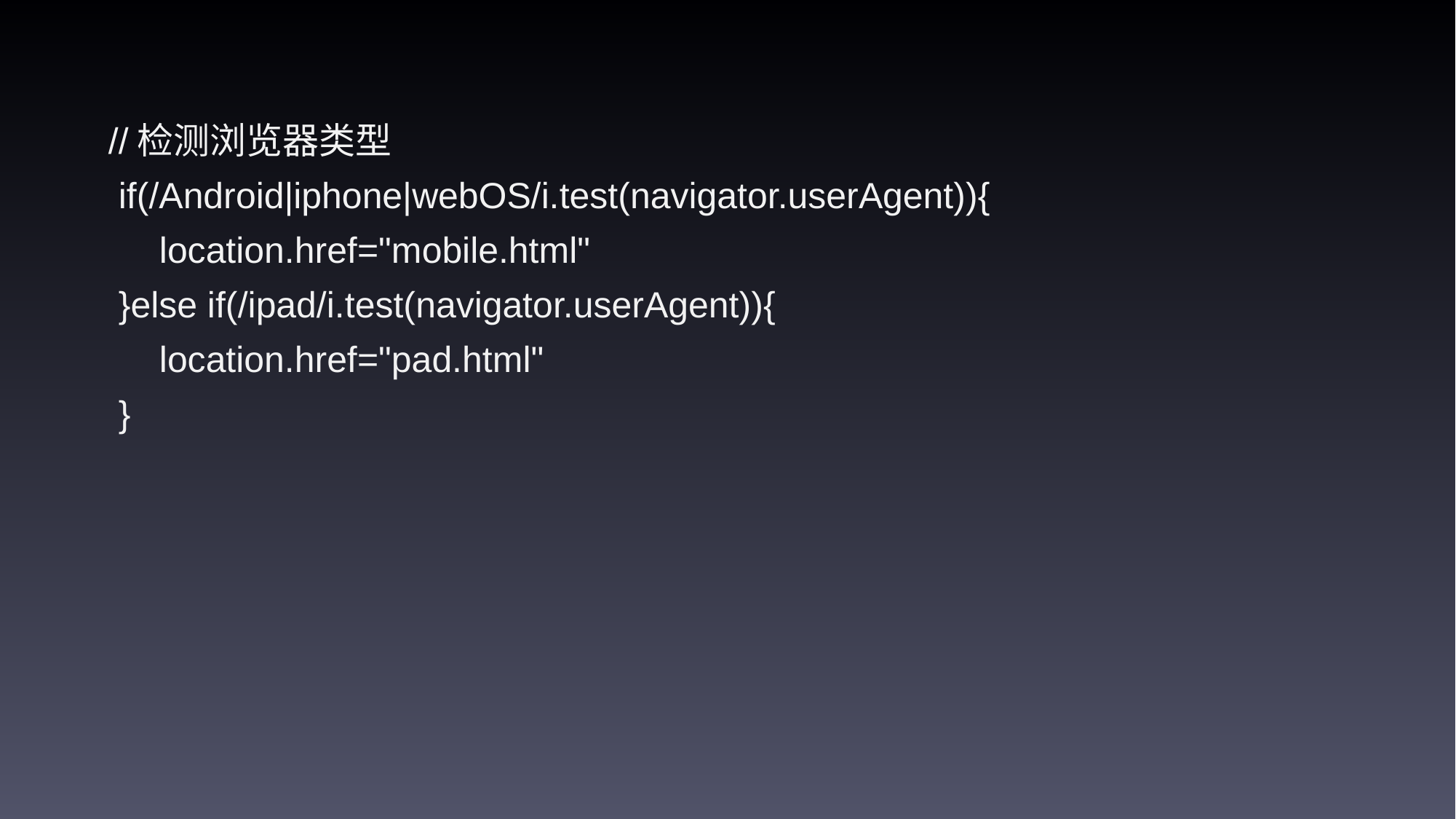

//检测浏览器类型
        if(/Android|iphone|webOS/i.test(navigator.userAgent)){
            location.href="mobile.html"
        }else if(/ipad/i.test(navigator.userAgent)){
            location.href="pad.html"
        }